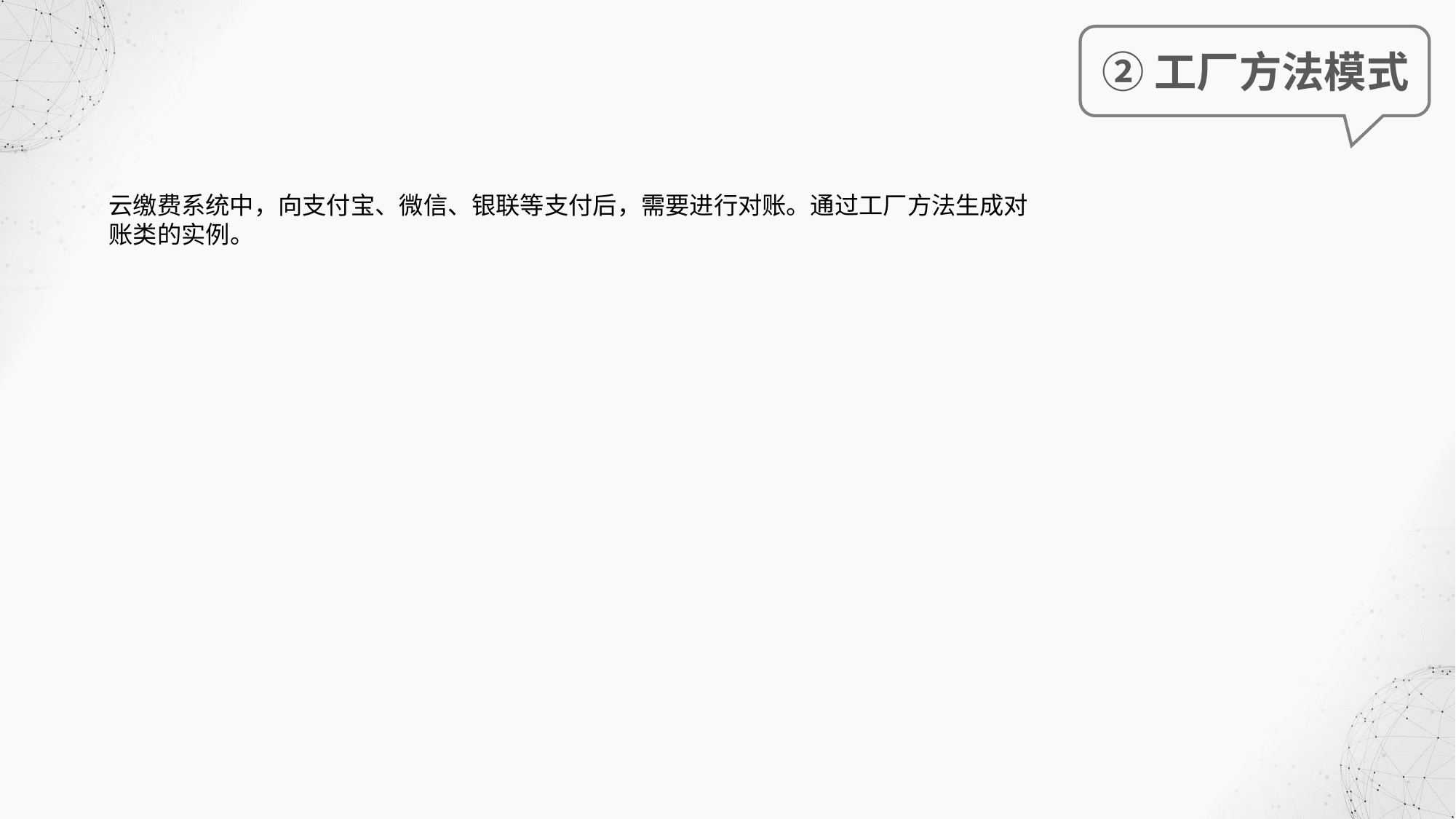

②工厂方法模式
云缴费系统中，向支付宝、微信、银联等支付后，需要进行对账。通过工厂方法生成对账类的实例。